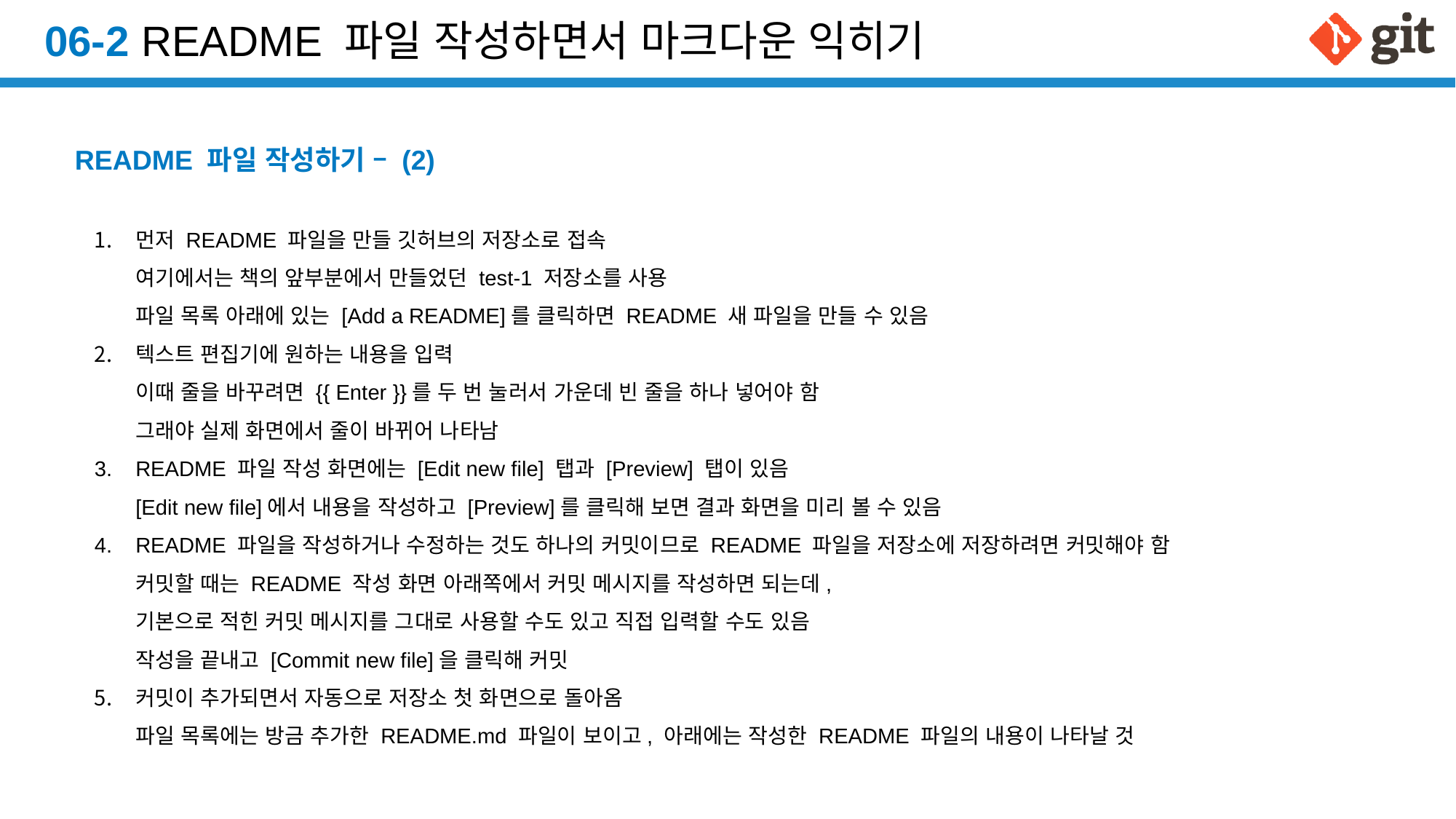

# 06-2 README 파일 작성하면서 마크다운 익히기
README 파일 작성하기 – (2)
먼저 README 파일을 만들 깃허브의 저장소로 접속
여기에서는 책의 앞부분에서 만들었던 test-1 저장소를 사용
파일 목록 아래에 있는 [Add a README]를 클릭하면 README 새 파일을 만들 수 있음
텍스트 편집기에 원하는 내용을 입력
이때 줄을 바꾸려면 {{ Enter }}를 두 번 눌러서 가운데 빈 줄을 하나 넣어야 함
그래야 실제 화면에서 줄이 바뀌어 나타남
README 파일 작성 화면에는 [Edit new file] 탭과 [Preview] 탭이 있음
[Edit new file]에서 내용을 작성하고 [Preview]를 클릭해 보면 결과 화면을 미리 볼 수 있음
README 파일을 작성하거나 수정하는 것도 하나의 커밋이므로 README 파일을 저장소에 저장하려면 커밋해야 함
커밋할 때는 README 작성 화면 아래쪽에서 커밋 메시지를 작성하면 되는데,
기본으로 적힌 커밋 메시지를 그대로 사용할 수도 있고 직접 입력할 수도 있음
작성을 끝내고 [Commit new file]을 클릭해 커밋
커밋이 추가되면서 자동으로 저장소 첫 화면으로 돌아옴
파일 목록에는 방금 추가한 README.md 파일이 보이고, 아래에는 작성한 README 파일의 내용이 나타날 것